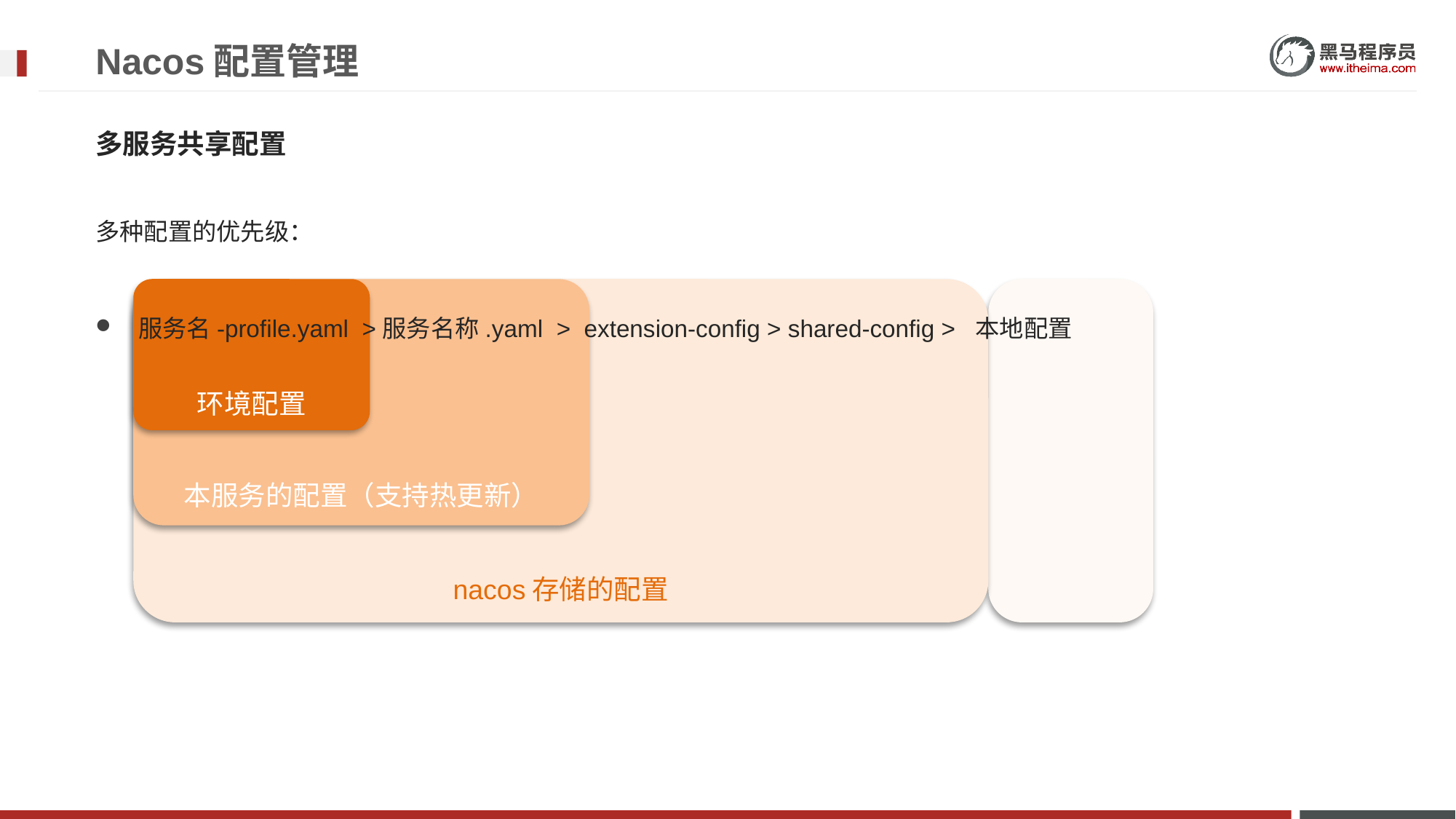

# Nacos配置管理
多服务共享配置
多种配置的优先级：

服务名-profile.yaml  >服务名称.yaml  >  extension-config > shared-config >  本地配置

nacos存储的配置
本服务的配置（支持热更新）
环境配置